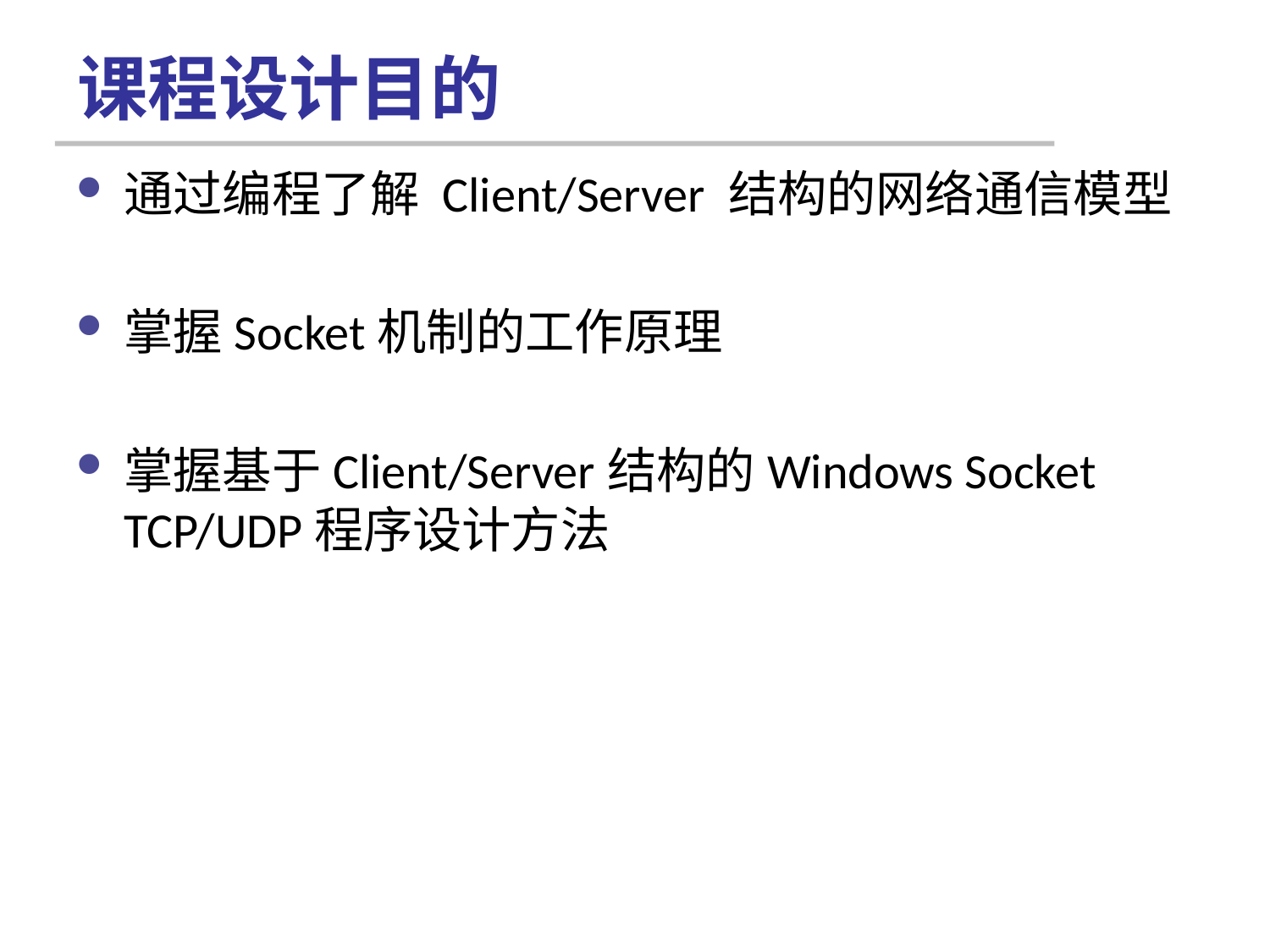

# 课程设计目的
通过编程了解 Client/Server 结构的网络通信模型

掌握Socket机制的工作原理

掌握基于Client/Server结构的Windows Socket TCP/UDP程序设计方法
7